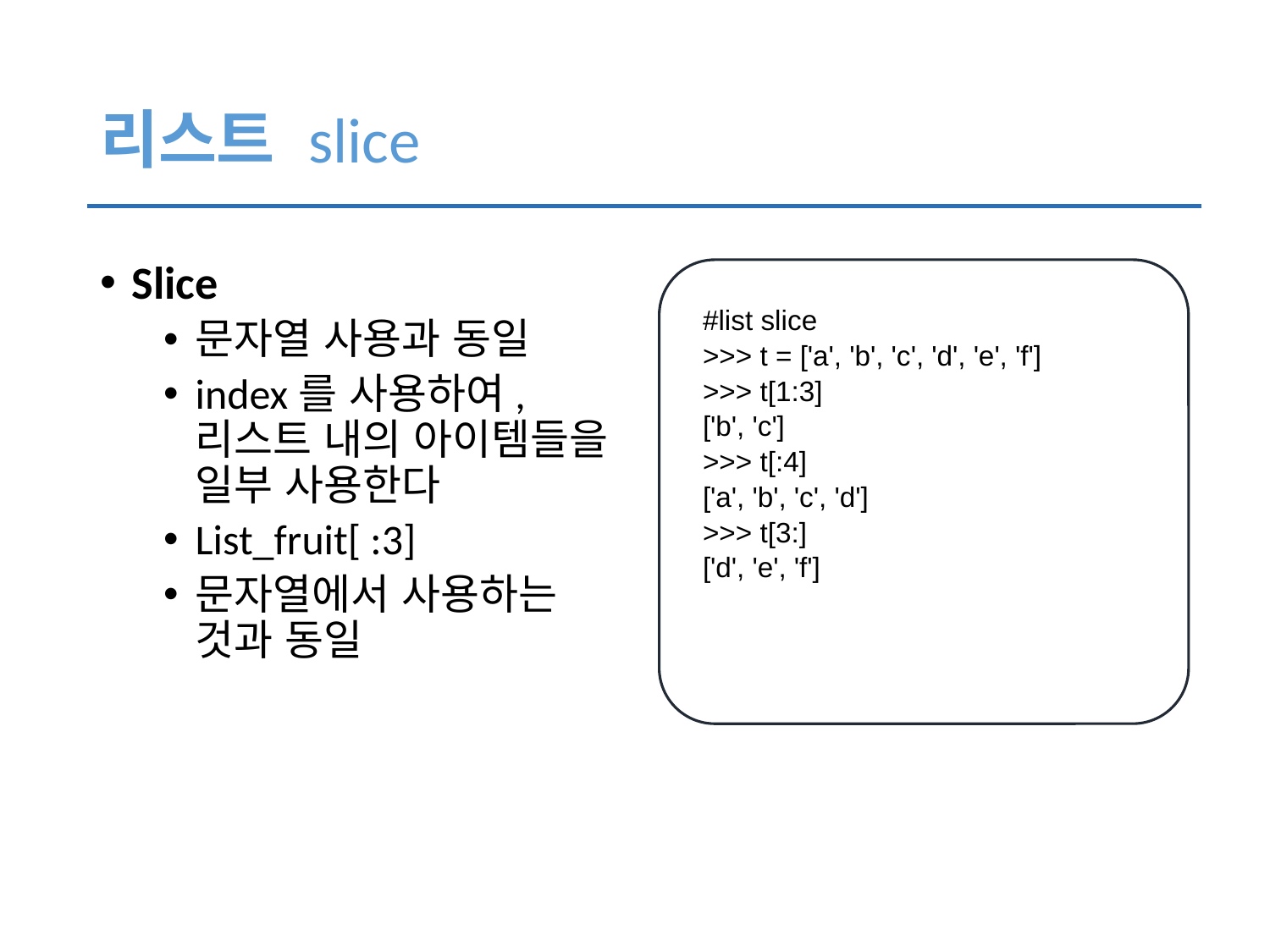

# 리스트 slice
Slice
문자열 사용과 동일
index를 사용하여, 리스트 내의 아이템들을 일부 사용한다
List_fruit[ :3]
문자열에서 사용하는 것과 동일

#list slice
>>> t = ['a', 'b', 'c', 'd', 'e', 'f']
>>> t[1:3]
['b', 'c']
>>> t[:4]
['a', 'b', 'c', 'd']
>>> t[3:]
['d', 'e', 'f']